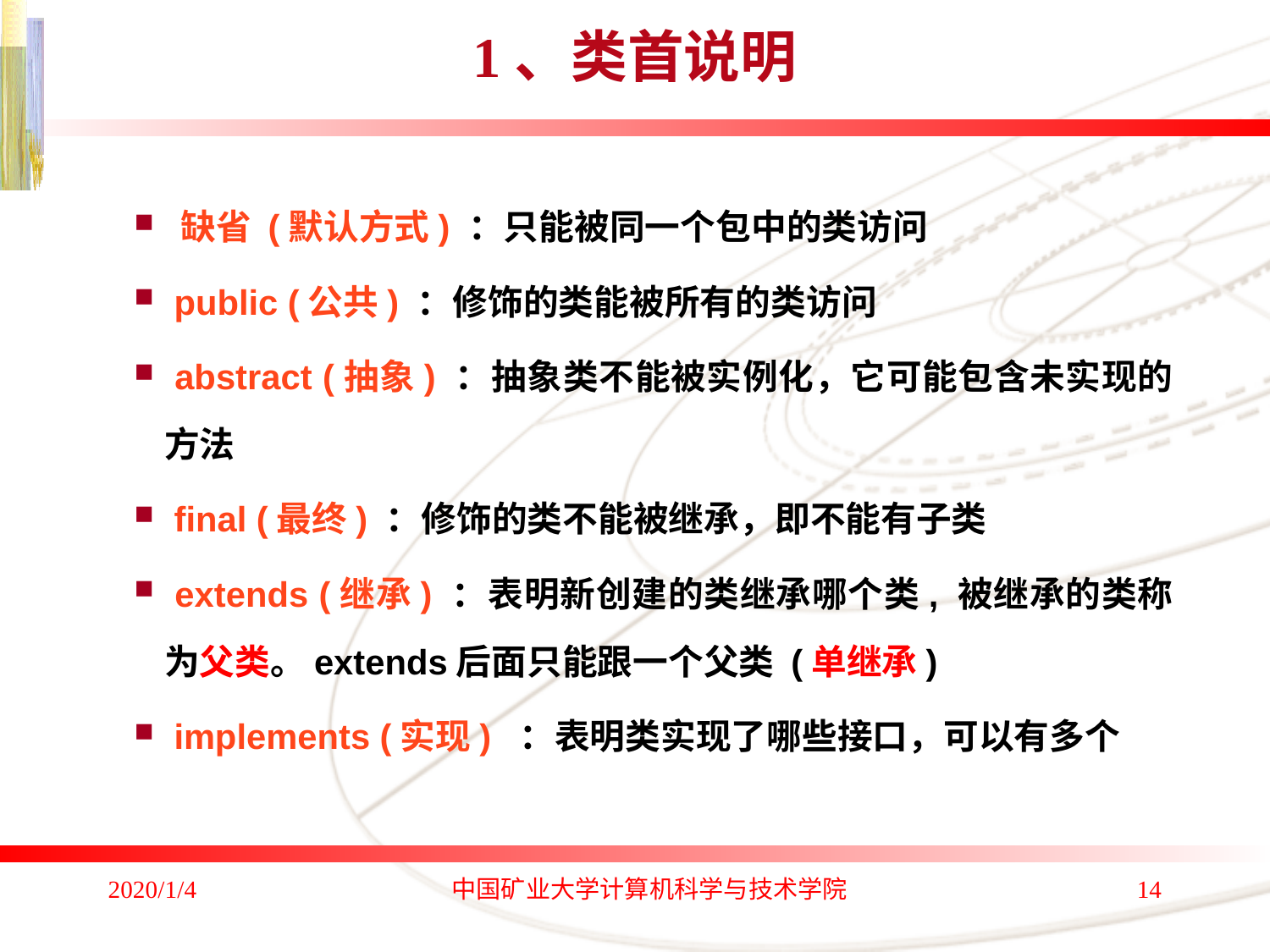

1、类首说明
 缺省 (默认方式) ：只能被同一个包中的类访问
 public (公共) ：修饰的类能被所有的类访问
 abstract (抽象) ：抽象类不能被实例化，它可能包含未实现的方法
 final (最终) ：修饰的类不能被继承，即不能有子类
 extends (继承) ：表明新创建的类继承哪个类, 被继承的类称为父类。extends后面只能跟一个父类 (单继承)
 implements (实现)  ：表明类实现了哪些接口，可以有多个
2020/1/4
中国矿业大学计算机科学与技术学院
14